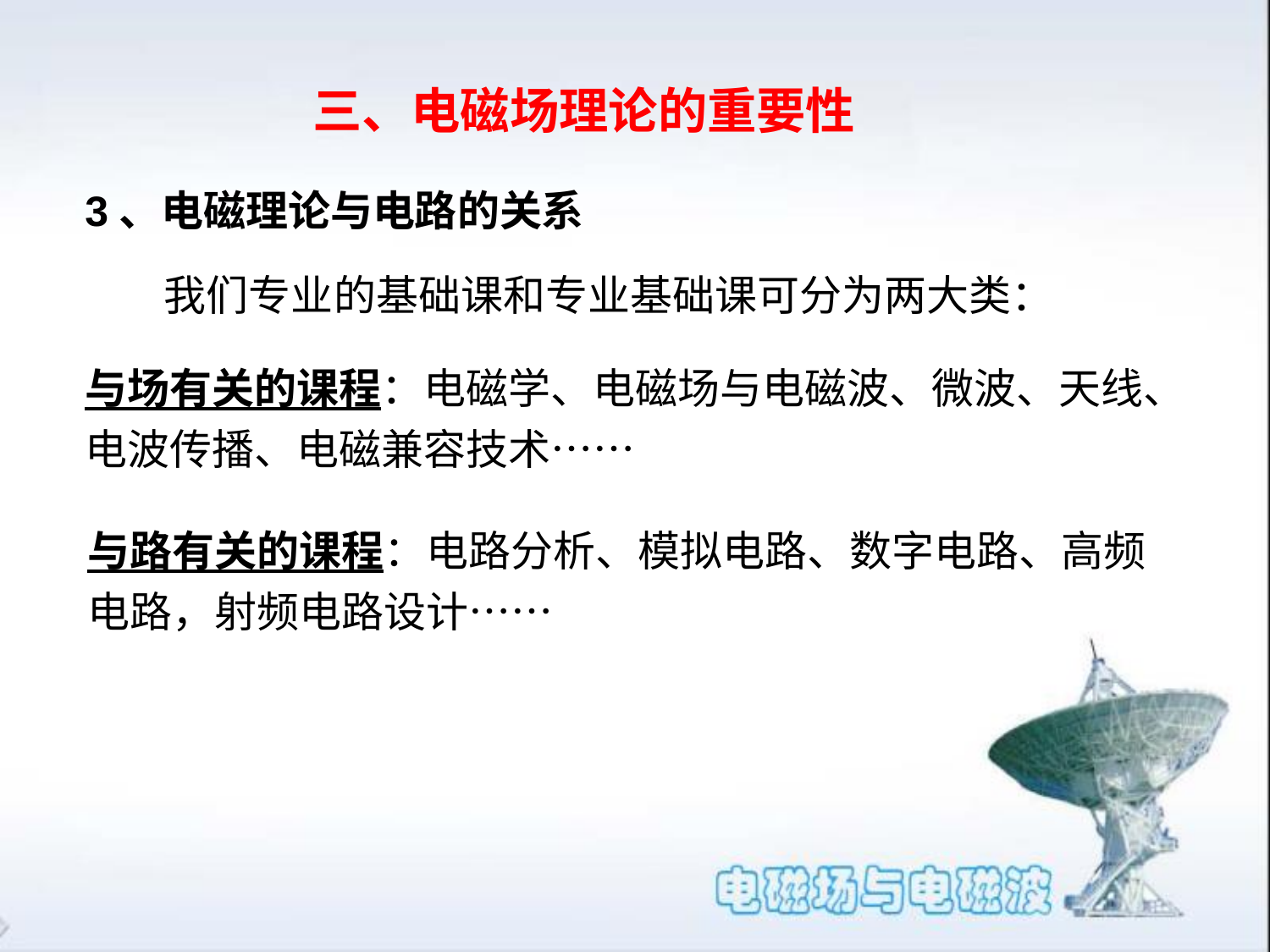

三、电磁场理论的重要性
3、电磁理论与电路的关系
       我们专业的基础课和专业基础课可分为两大类：
# 与场有关的课程：电磁学、电磁场与电磁波、微波、天线、电波传播、电磁兼容技术……
与路有关的课程：电路分析、模拟电路、数字电路、高频电路，射频电路设计……